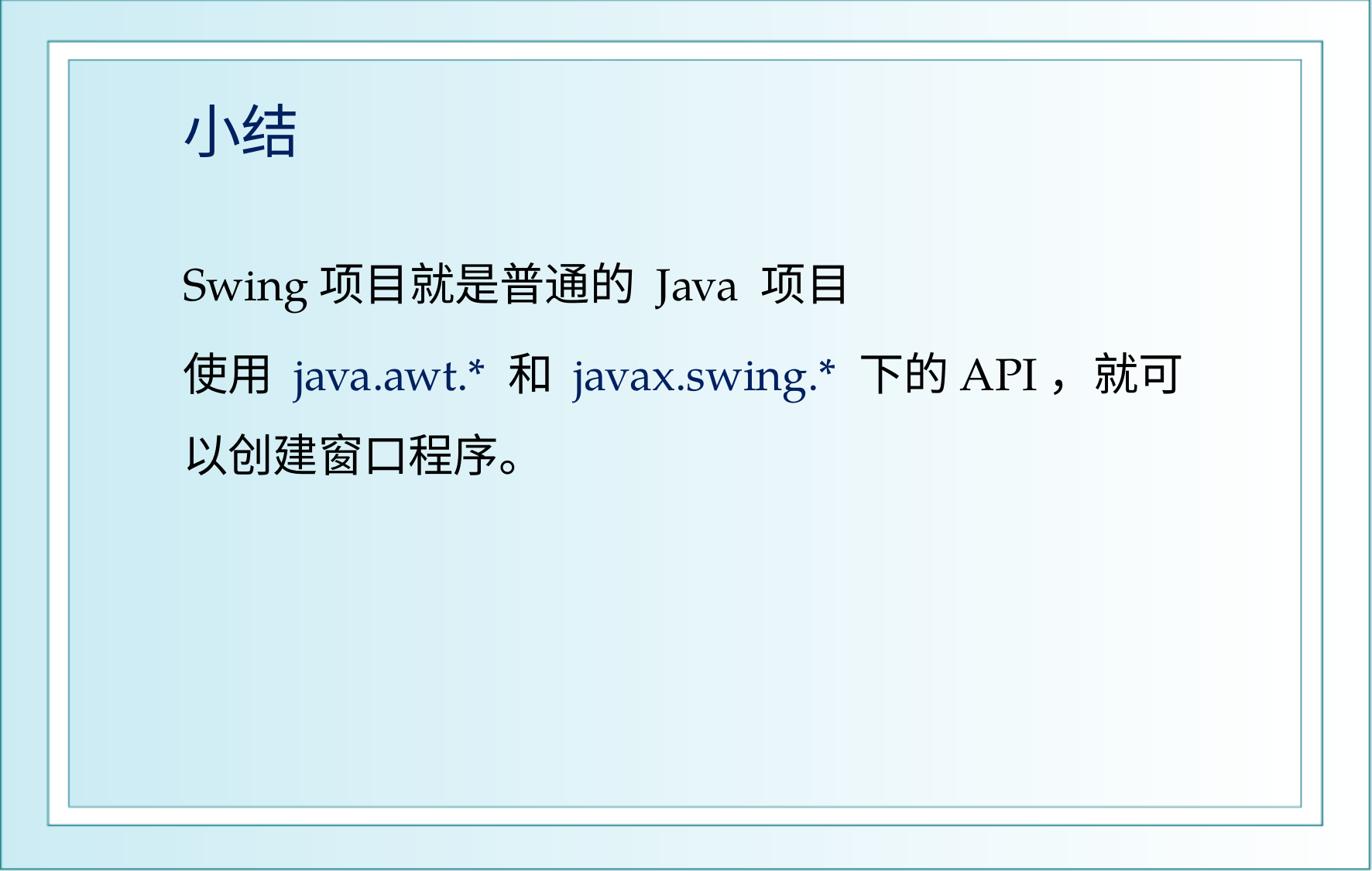

# 小结
Swing项目就是普通的 Java 项目
使用 java.awt.* 和 javax.swing.* 下的API，就可以创建窗口程序。